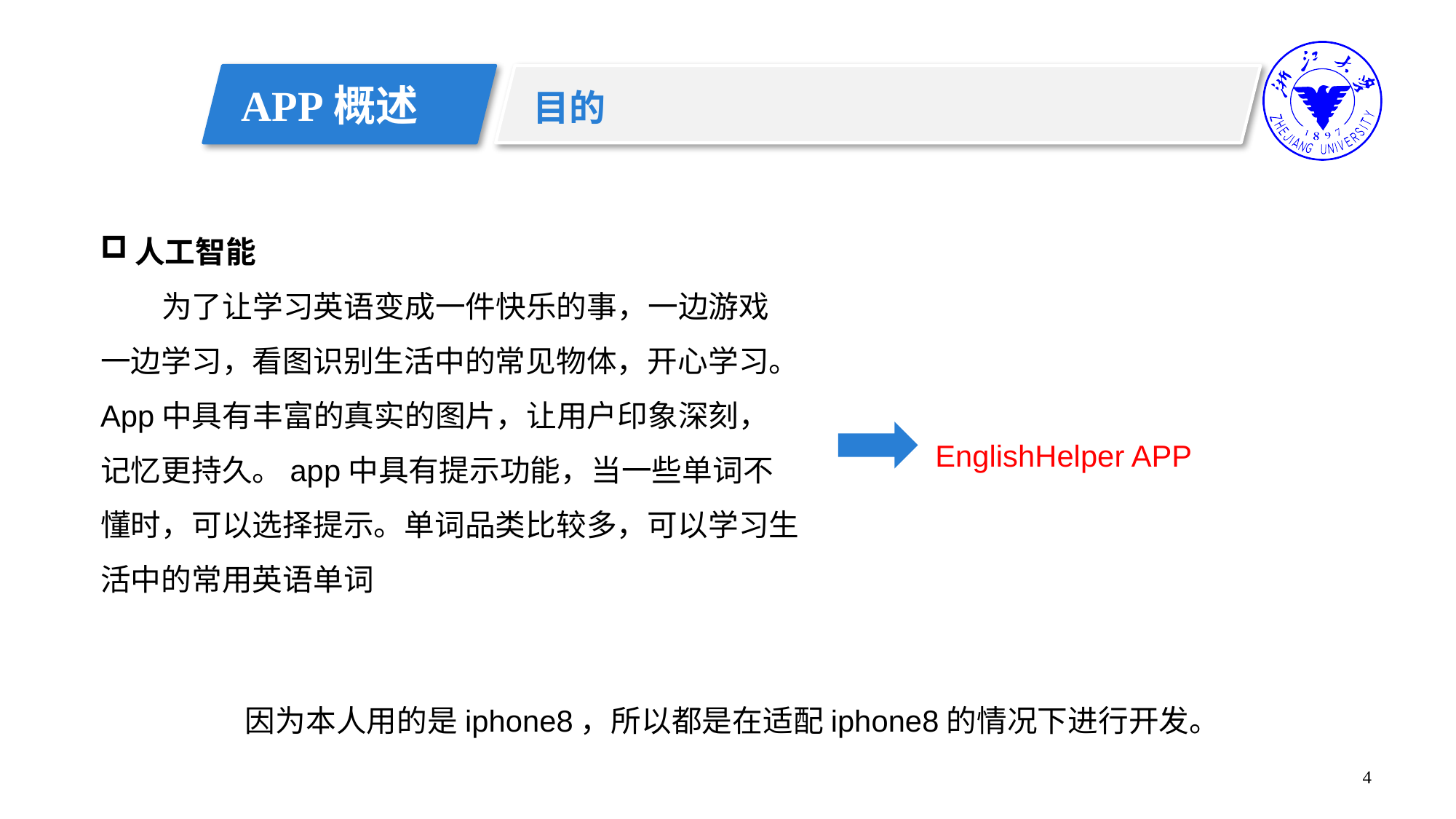

APP概述
目的
人工智能
        为了让学习英语变成一件快乐的事，一边游戏一边学习，看图识别生活中的常见物体，开心学习。App中具有丰富的真实的图片，让用户印象深刻，记忆更持久。app中具有提示功能，当一些单词不懂时，可以选择提示。单词品类比较多，可以学习生活中的常用英语单词

EnglishHelper APP

因为本人用的是iphone8，所以都是在适配iphone8的情况下进行开发。
4